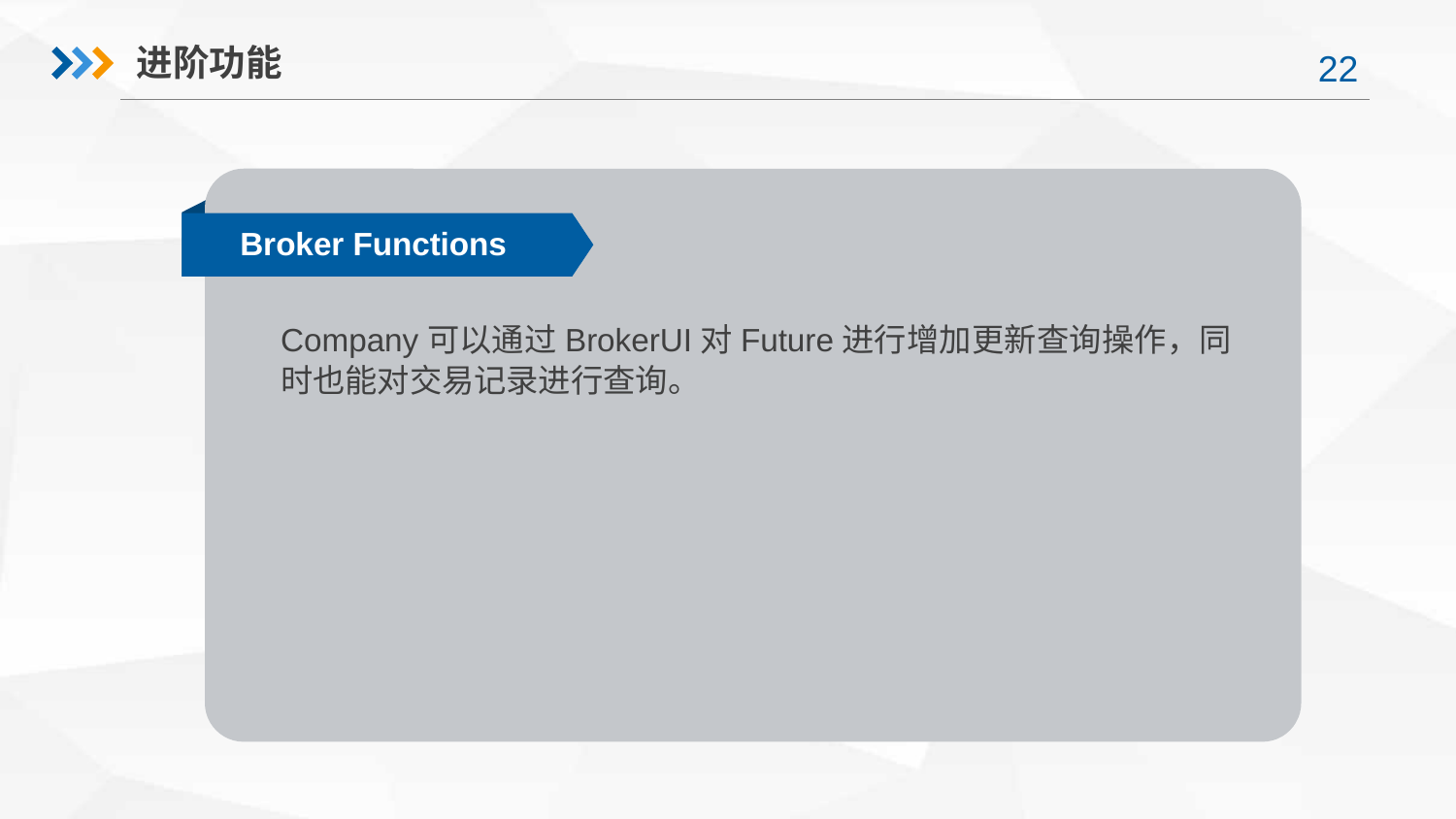

进阶功能

Broker Functions
Company可以通过BrokerUI对Future进行增加更新查询操作，同时也能对交易记录进行查询。